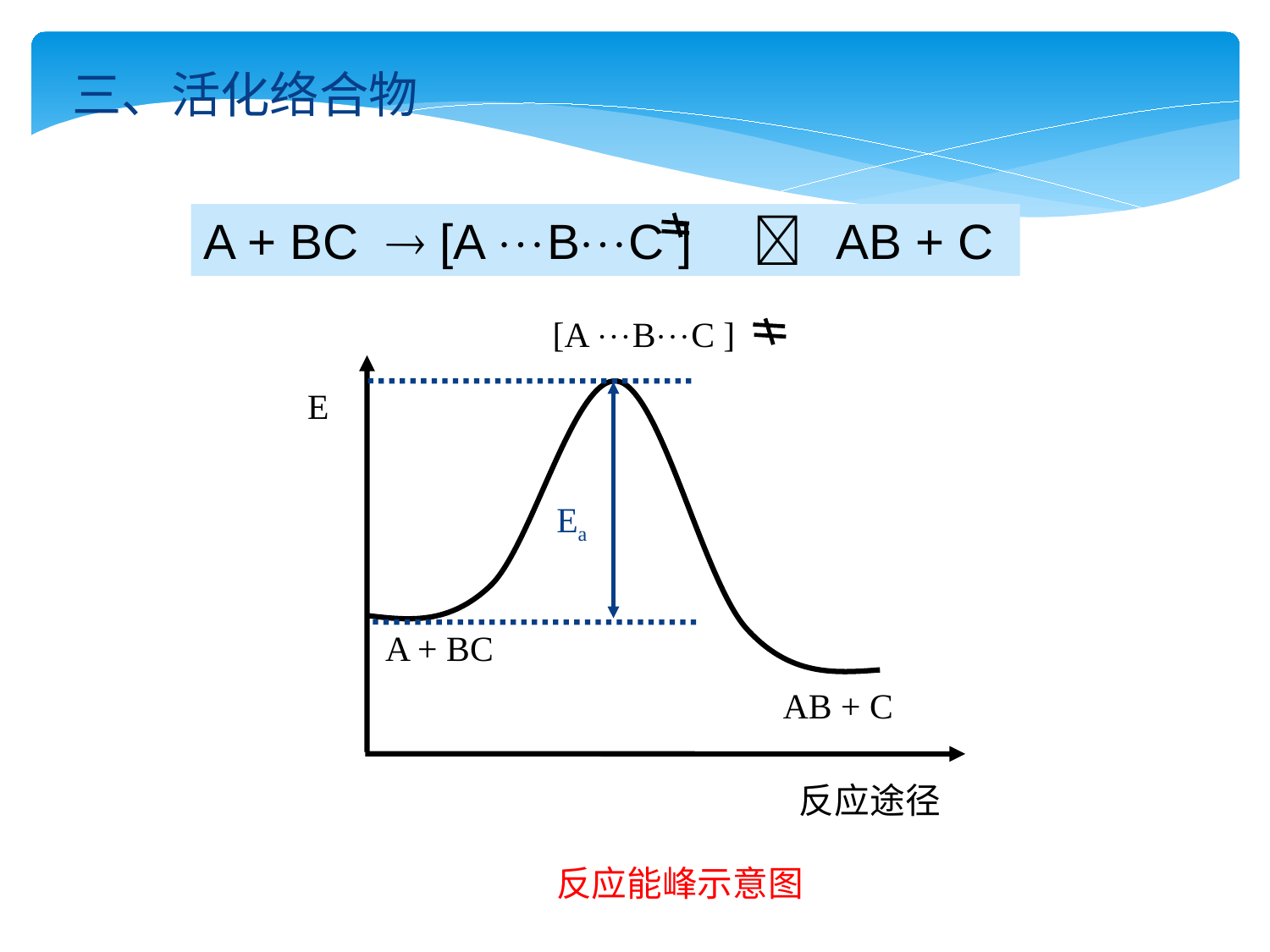

三、活化络合物
A + BC  → [A …B…C ]　→  AB + C

[A …B…C ]

E

Ea
A + BC

AB + C
反应途径
反应能峰示意图